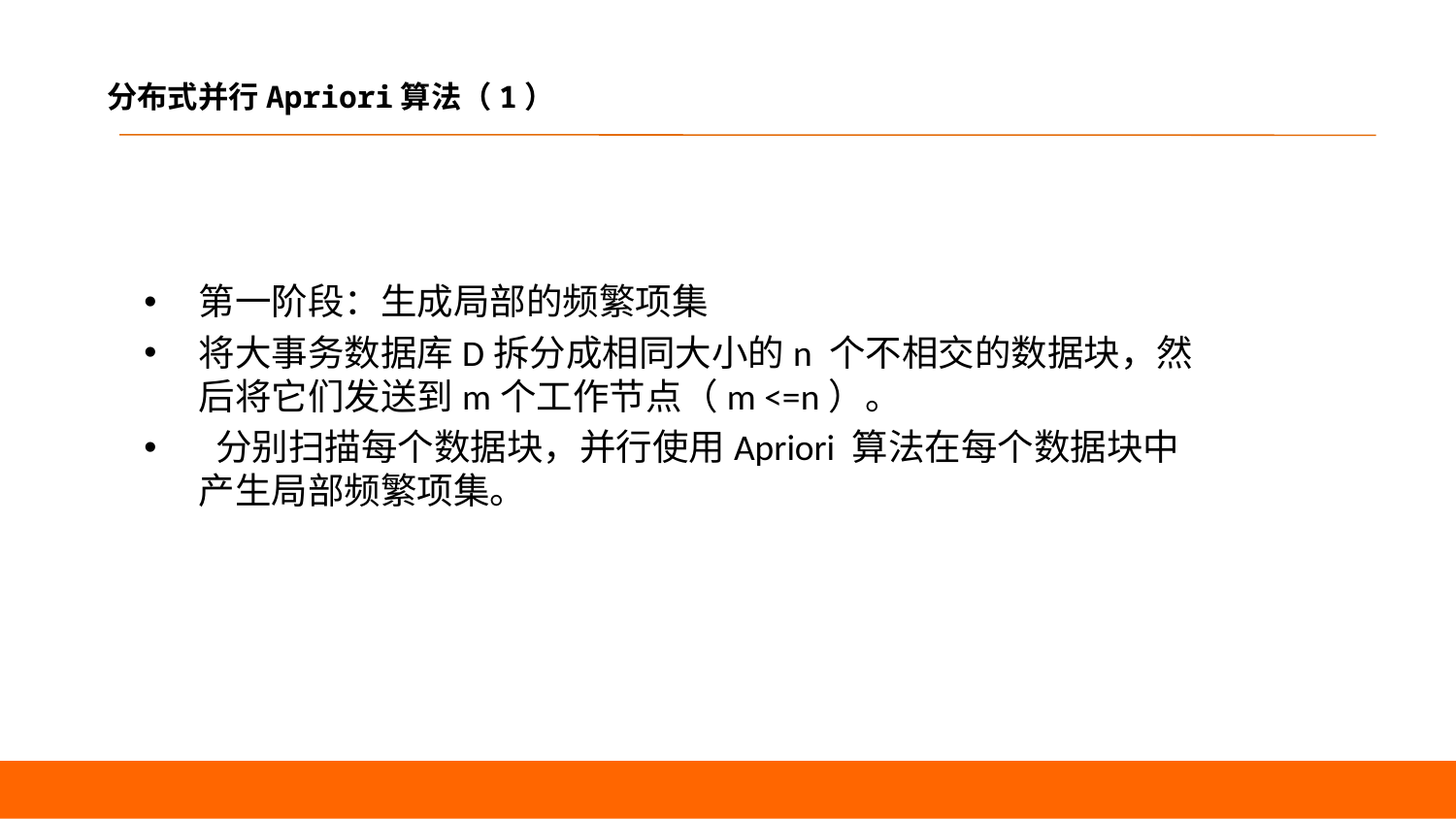

# 分布式并行Apriori算法（1）
第一阶段：生成局部的频繁项集
将大事务数据库D拆分成相同大小的n 个不相交的数据块，然后将它们发送到m个工作节点（m <=n）。
 分别扫描每个数据块，并行使用Apriori 算法在每个数据块中产生局部频繁项集。